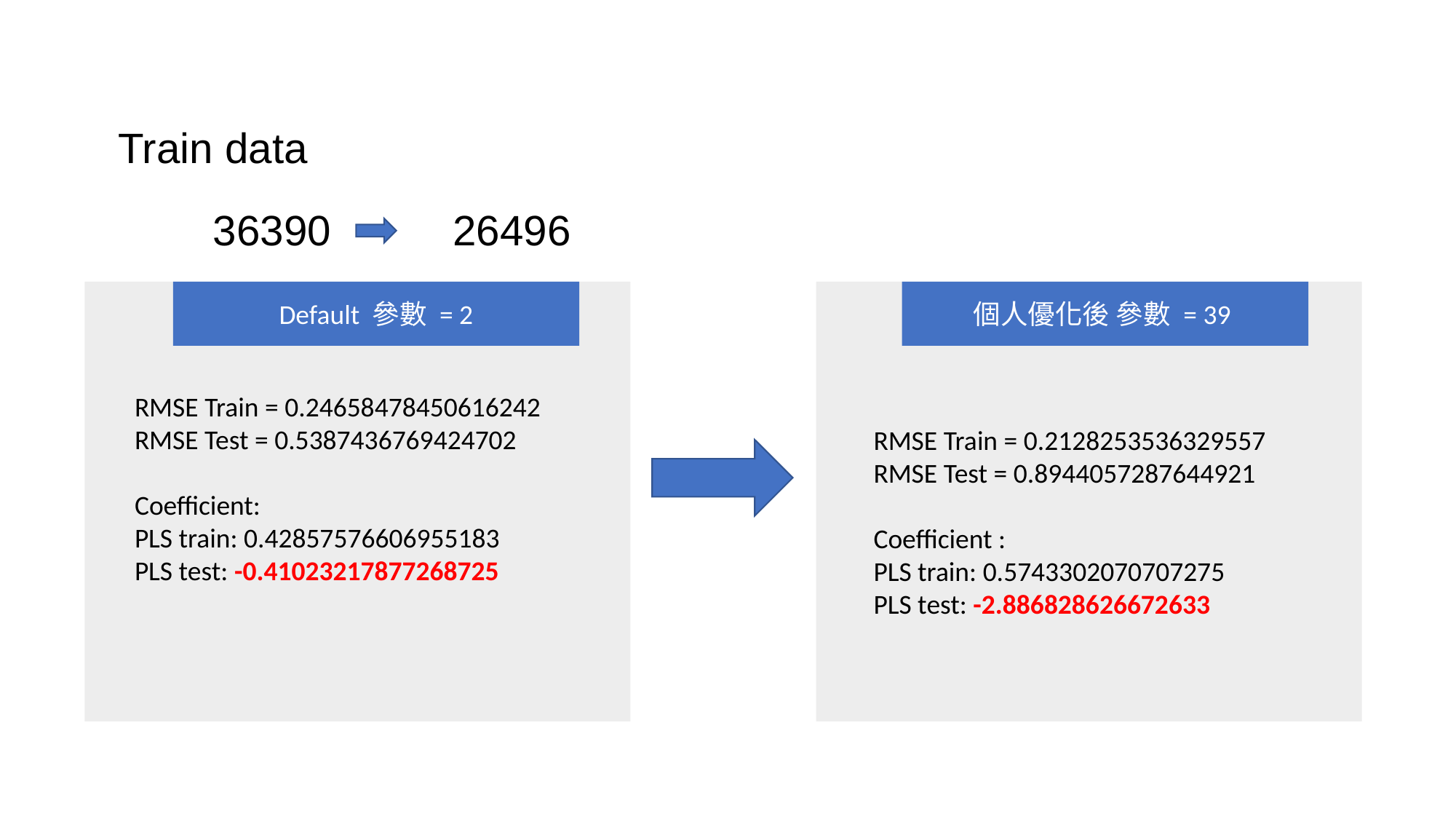

Train data
36390
26496

Default 參數 = 2

個人優化後 參數 = 39
RMSE Train = 0.24658478450616242
RMSE Test = 0.5387436769424702

Coefficient:
PLS train: 0.42857576606955183
PLS test: -0.41023217877268725
RMSE Train = 0.2128253536329557
RMSE Test = 0.8944057287644921

Coefficient :
PLS train: 0.5743302070707275
PLS test: -2.886828626672633